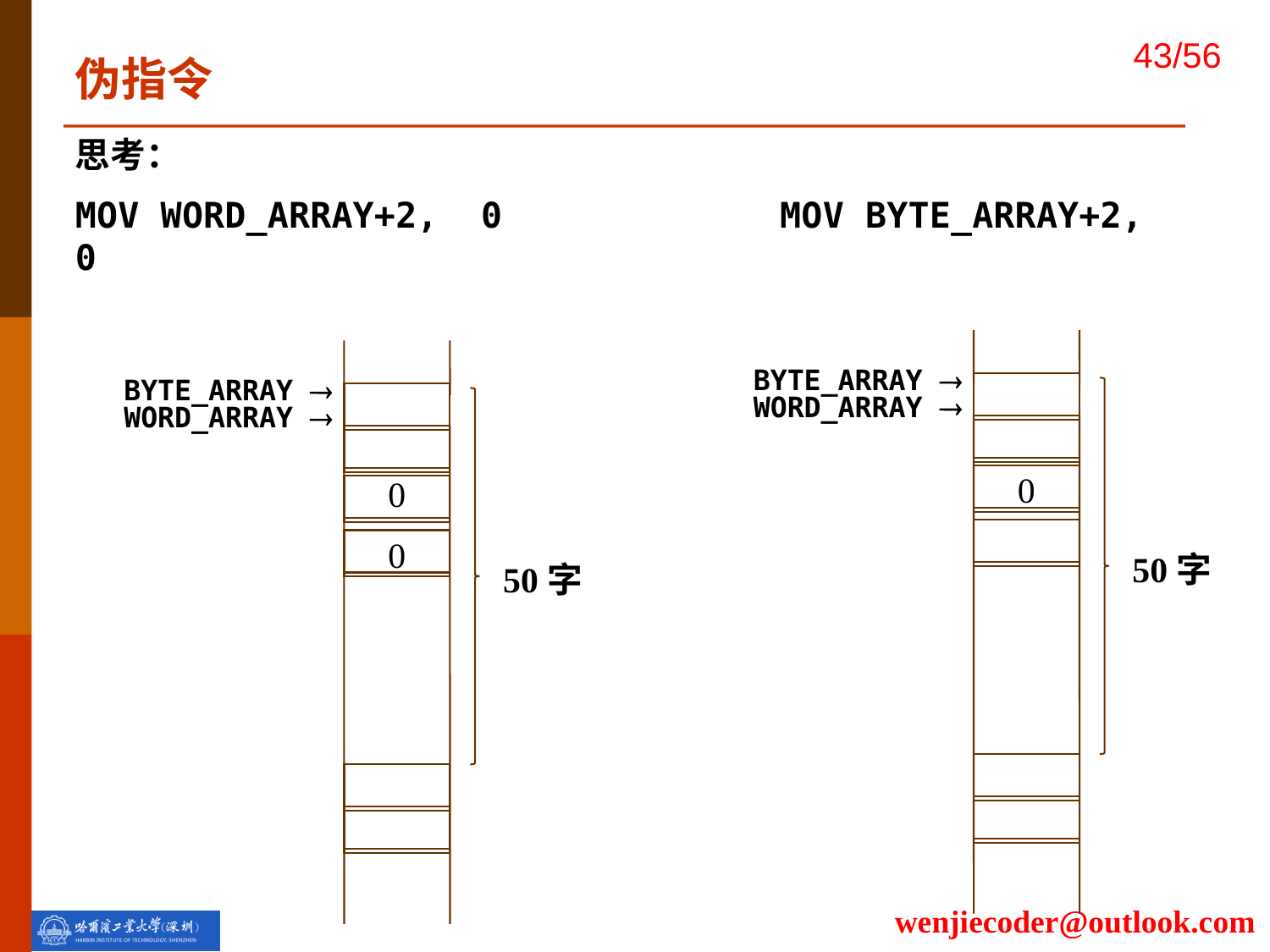

伪指令
思考：
MOV WORD_ARRAY+2,  0             MOV BYTE_ARRAY+2,  0

BYTE_ARRAY →
WORD_ARRAY →
BYTE_ARRAY →
WORD_ARRAY →

0

0

0

50字
50字